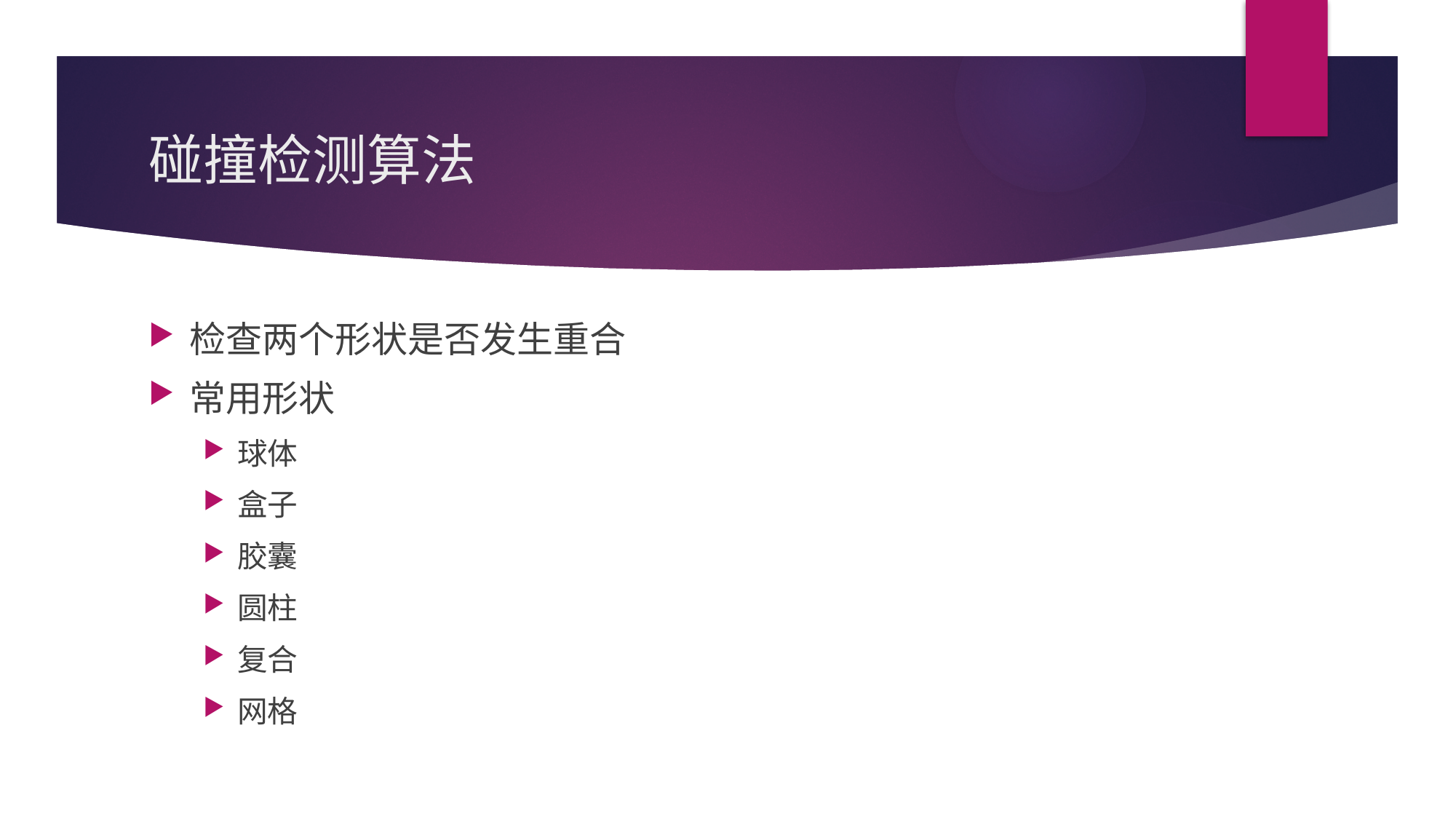

# 碰撞检测算法
检查两个形状是否发生重合
常用形状
球体
盒子
胶囊
圆柱
复合
网格